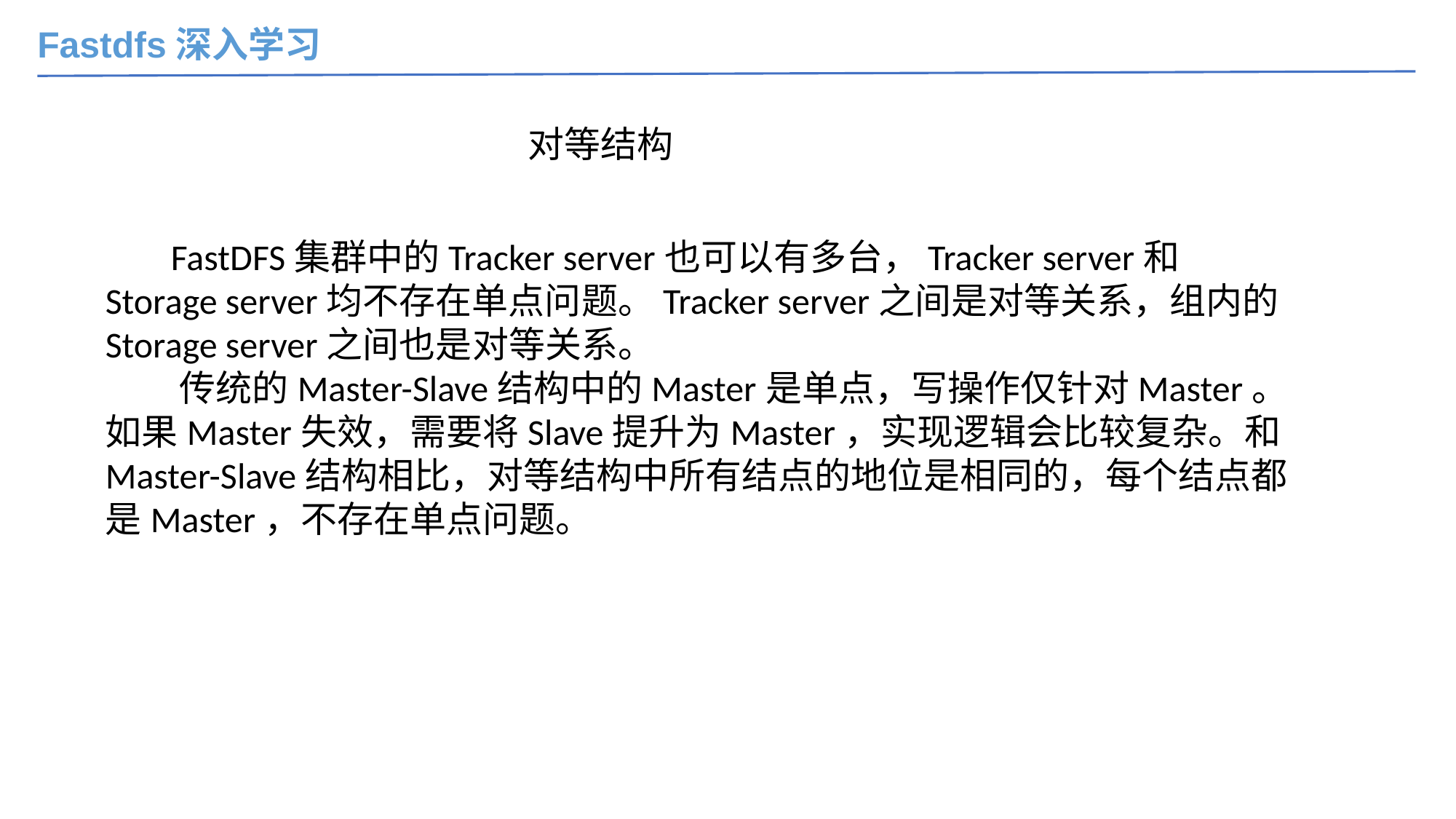

Fastdfs深入学习
对等结构
        FastDFS集群中的Tracker server也可以有多台，Tracker server和Storage server均不存在单点问题。Tracker server之间是对等关系，组内的Storage server之间也是对等关系。
        传统的Master-Slave结构中的Master是单点，写操作仅针对Master。如果Master失效，需要将Slave提升为Master，实现逻辑会比较复杂。和Master-Slave结构相比，对等结构中所有结点的地位是相同的，每个结点都是Master，不存在单点问题。